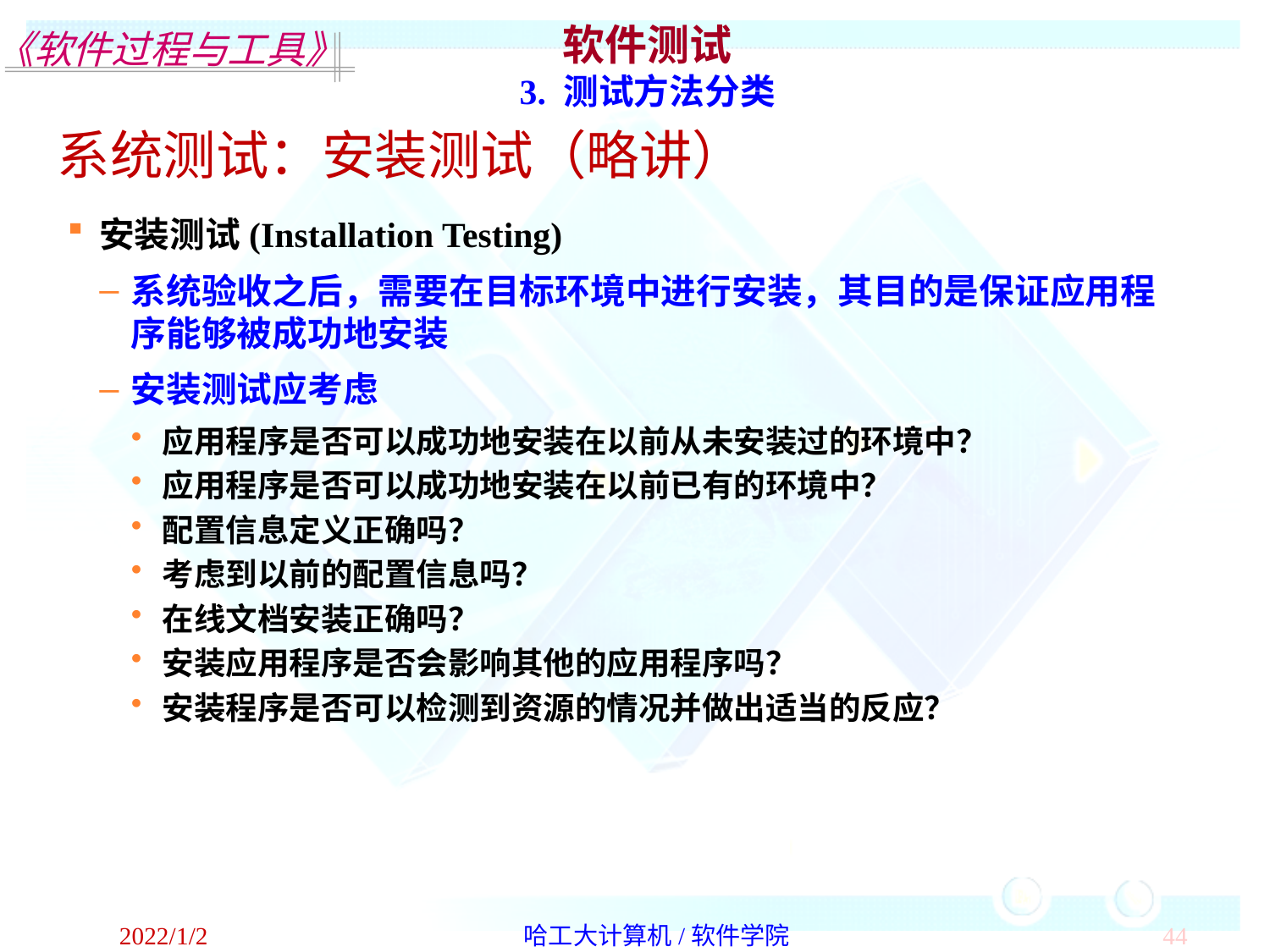

软件测试
3. 测试方法分类
系统测试：安装测试（略讲）
安装测试(Installation Testing)
系统验收之后，需要在目标环境中进行安装，其目的是保证应用程序能够被成功地安装
安装测试应考虑
应用程序是否可以成功地安装在以前从未安装过的环境中？
应用程序是否可以成功地安装在以前已有的环境中？
配置信息定义正确吗？
考虑到以前的配置信息吗？
在线文档安装正确吗？
安装应用程序是否会影响其他的应用程序吗？
安装程序是否可以检测到资源的情况并做出适当的反应？